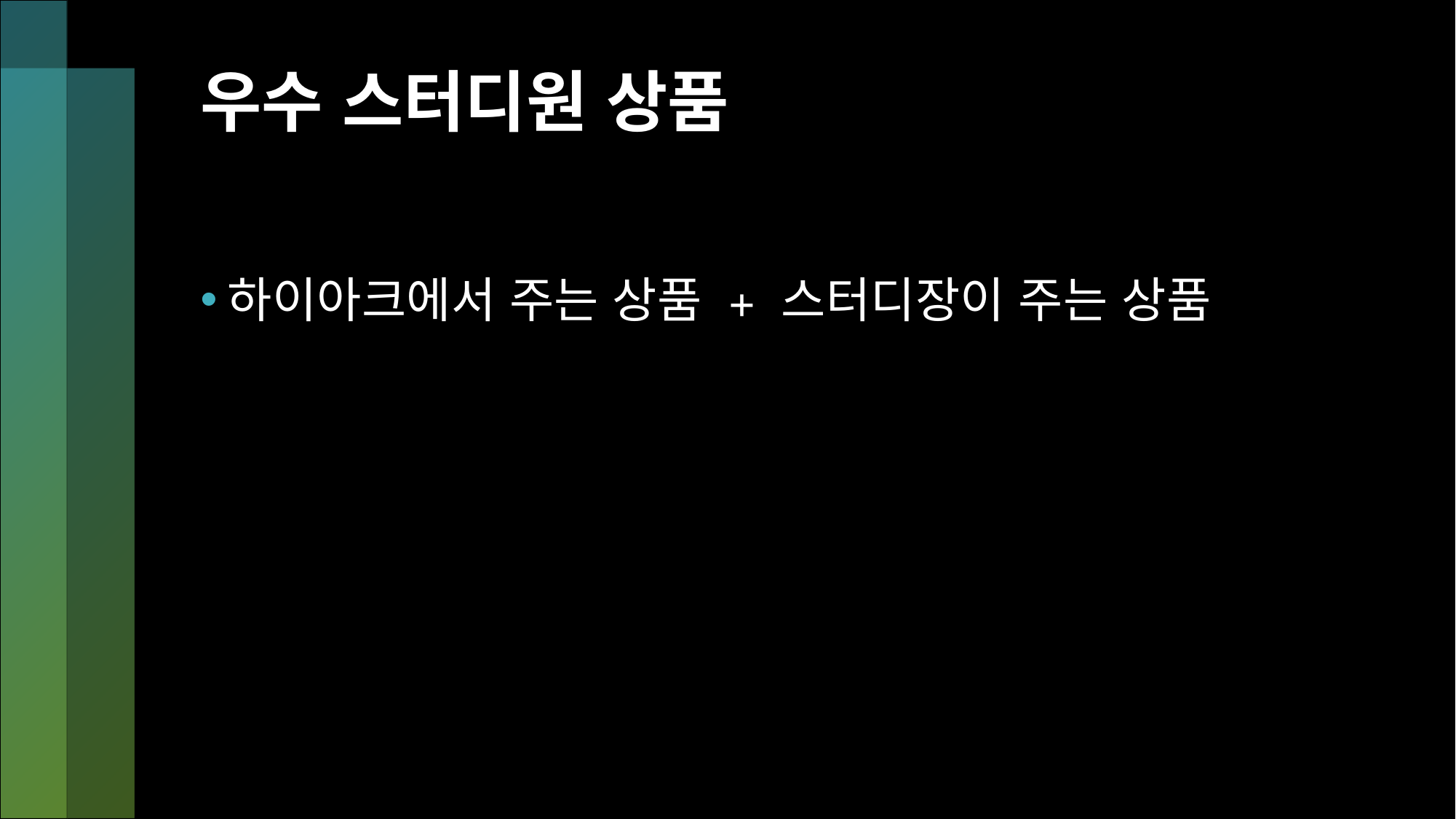

# 우수 스터디원 상품
하이아크에서 주는 상품 + 스터디장이 주는 상품